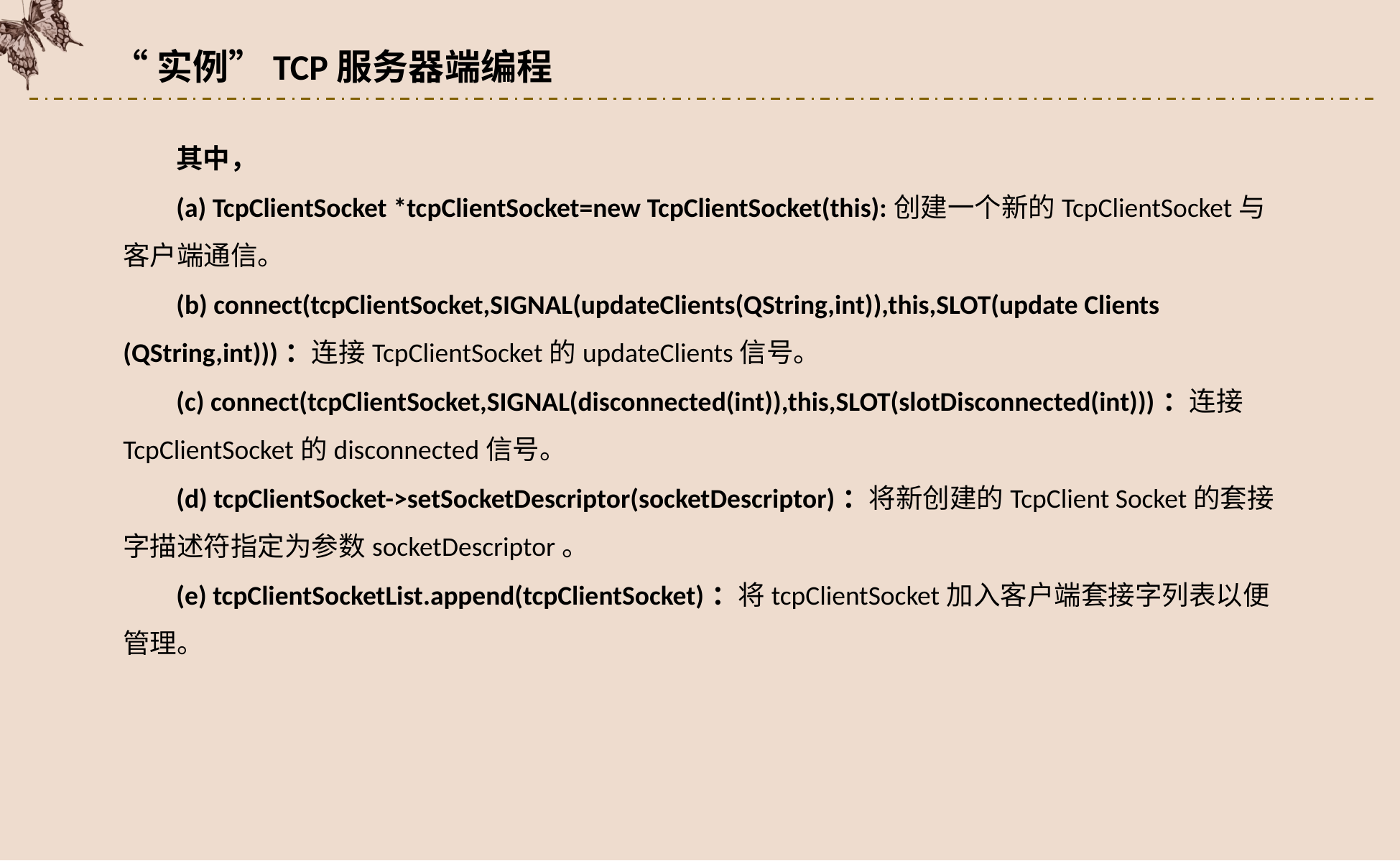

“实例”TCP服务器端编程
其中，
(a) TcpClientSocket *tcpClientSocket=new TcpClientSocket(this):创建一个新的TcpClientSocket与客户端通信。
(b) connect(tcpClientSocket,SIGNAL(updateClients(QString,int)),this,SLOT(update Clients (QString,int)))：连接TcpClientSocket的updateClients信号。
(c) connect(tcpClientSocket,SIGNAL(disconnected(int)),this,SLOT(slotDisconnected(int)))：连接TcpClientSocket的disconnected信号。
(d) tcpClientSocket->setSocketDescriptor(socketDescriptor)：将新创建的TcpClient Socket的套接字描述符指定为参数socketDescriptor。
(e) tcpClientSocketList.append(tcpClientSocket)：将tcpClientSocket加入客户端套接字列表以便管理。